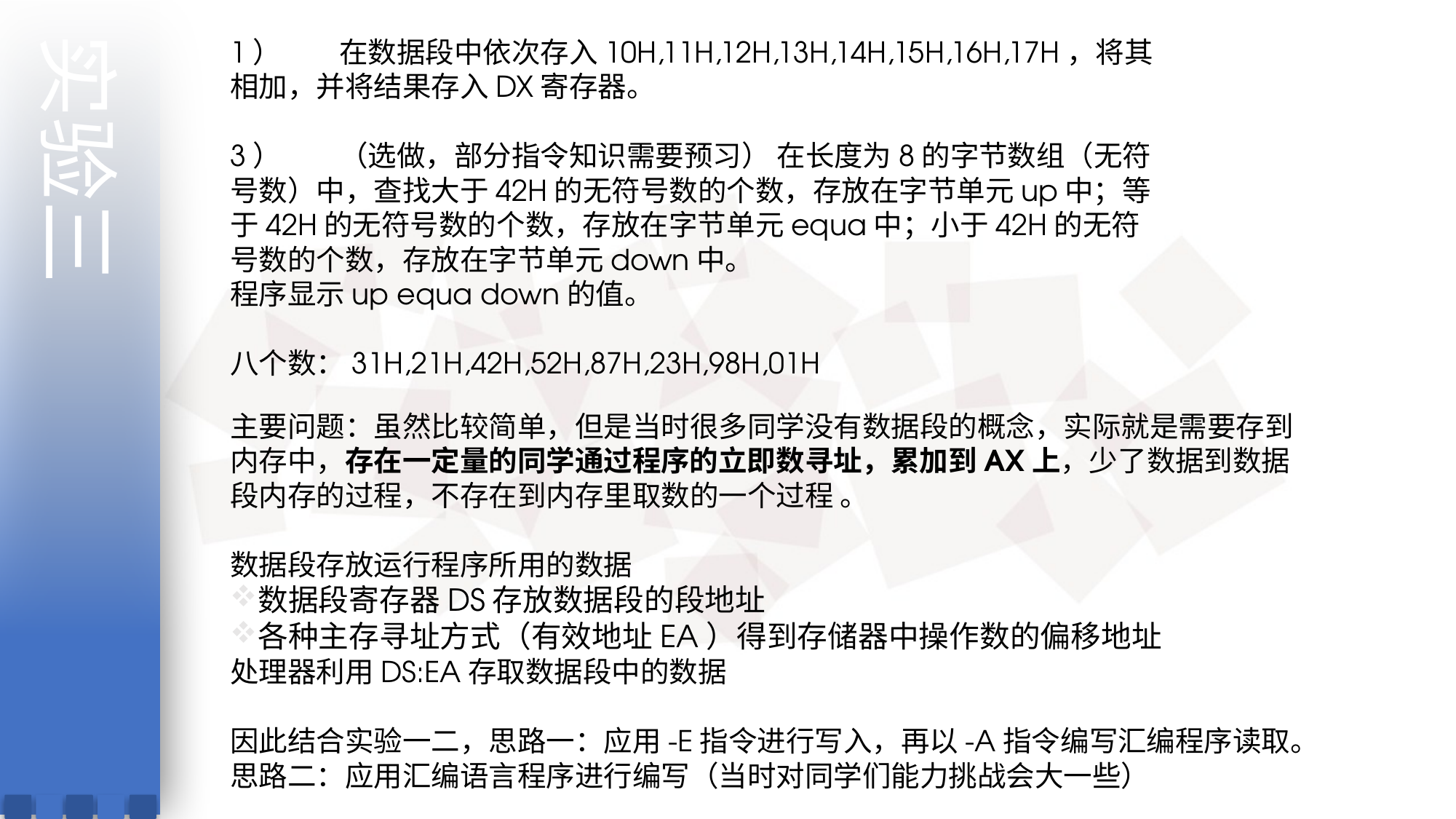

实验三
1）	在数据段中依次存入10H,11H,12H,13H,14H,15H,16H,17H，将其相加，并将结果存入DX寄存器。

3）	（选做，部分指令知识需要预习） 在长度为8的字节数组（无符号数）中，查找大于42H的无符号数的个数，存放在字节单元up中；等于42H的无符号数的个数，存放在字节单元equa中；小于42H的无符号数的个数，存放在字节单元down中。
程序显示up equa down的值。

八个数：31H,21H,42H,52H,87H,23H,98H,01H

主要问题：虽然比较简单，但是当时很多同学没有数据段的概念，实际就是需要存到内存中，存在一定量的同学通过程序的立即数寻址，累加到AX上，少了数据到数据段内存的过程，不存在到内存里取数的一个过程 。

数据段存放运行程序所用的数据
数据段寄存器DS存放数据段的段地址
各种主存寻址方式（有效地址EA）得到存储器中操作数的偏移地址
处理器利用DS:EA存取数据段中的数据

因此结合实验一二，思路一：应用-E指令进行写入，再以-A指令编写汇编程序读取。
思路二：应用汇编语言程序进行编写（当时对同学们能力挑战会大一些）